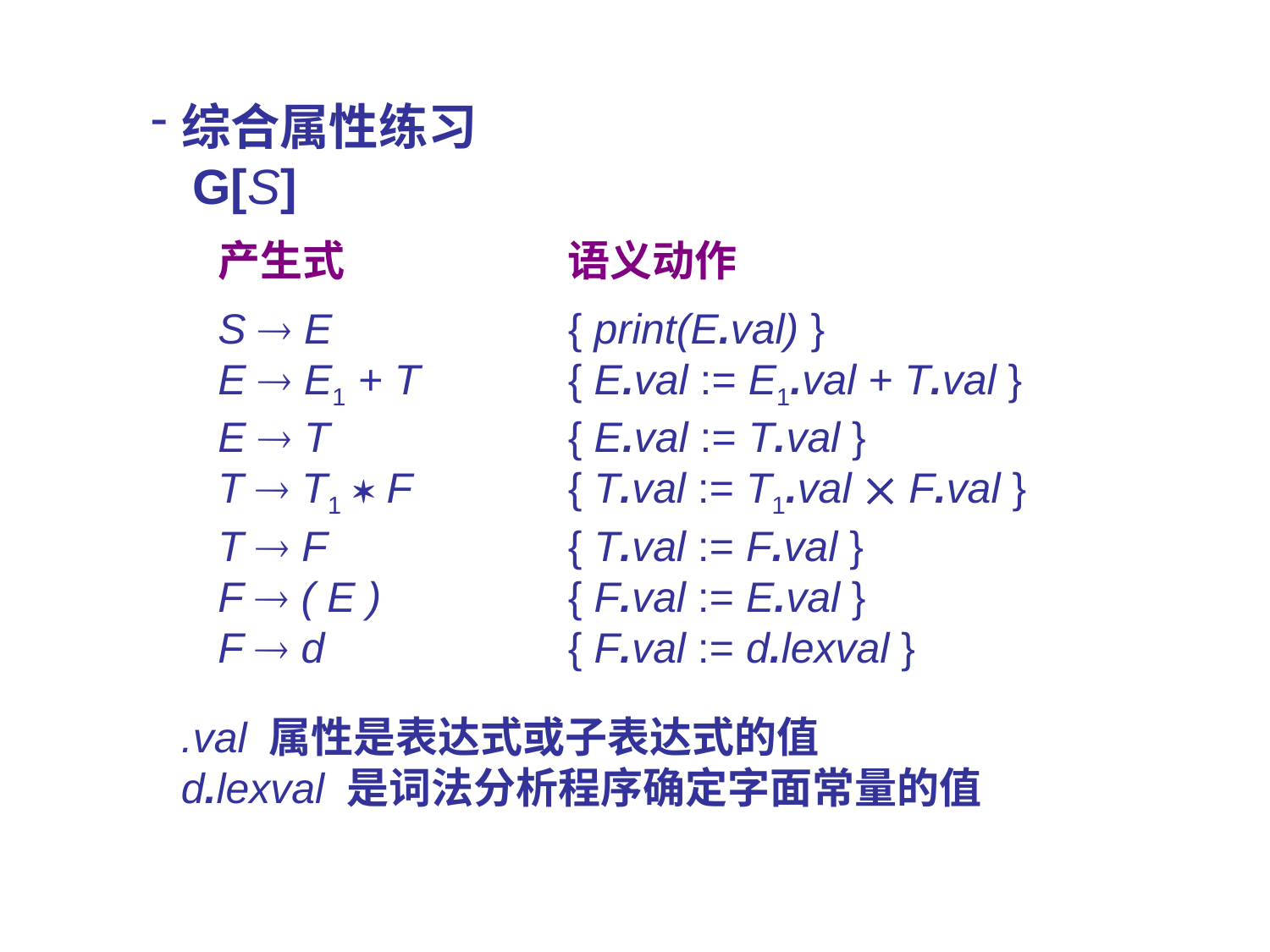

综合属性练习
   G[S]
产生式

S → E
E → E1 + T
E → T
T → T1 ∗ F
T → F
F → ( E )
F → d
语义动作

{ print(E.val) }
{ E.val := E1.val + T.val }
{ E.val := T.val }
{ T.val := T1.val × F.val }
{ T.val := F.val }
{ F.val := E.val }
{ F.val := d.lexval }
.val 属性是表达式或子表达式的值
d.lexval 是词法分析程序确定字面常量的值